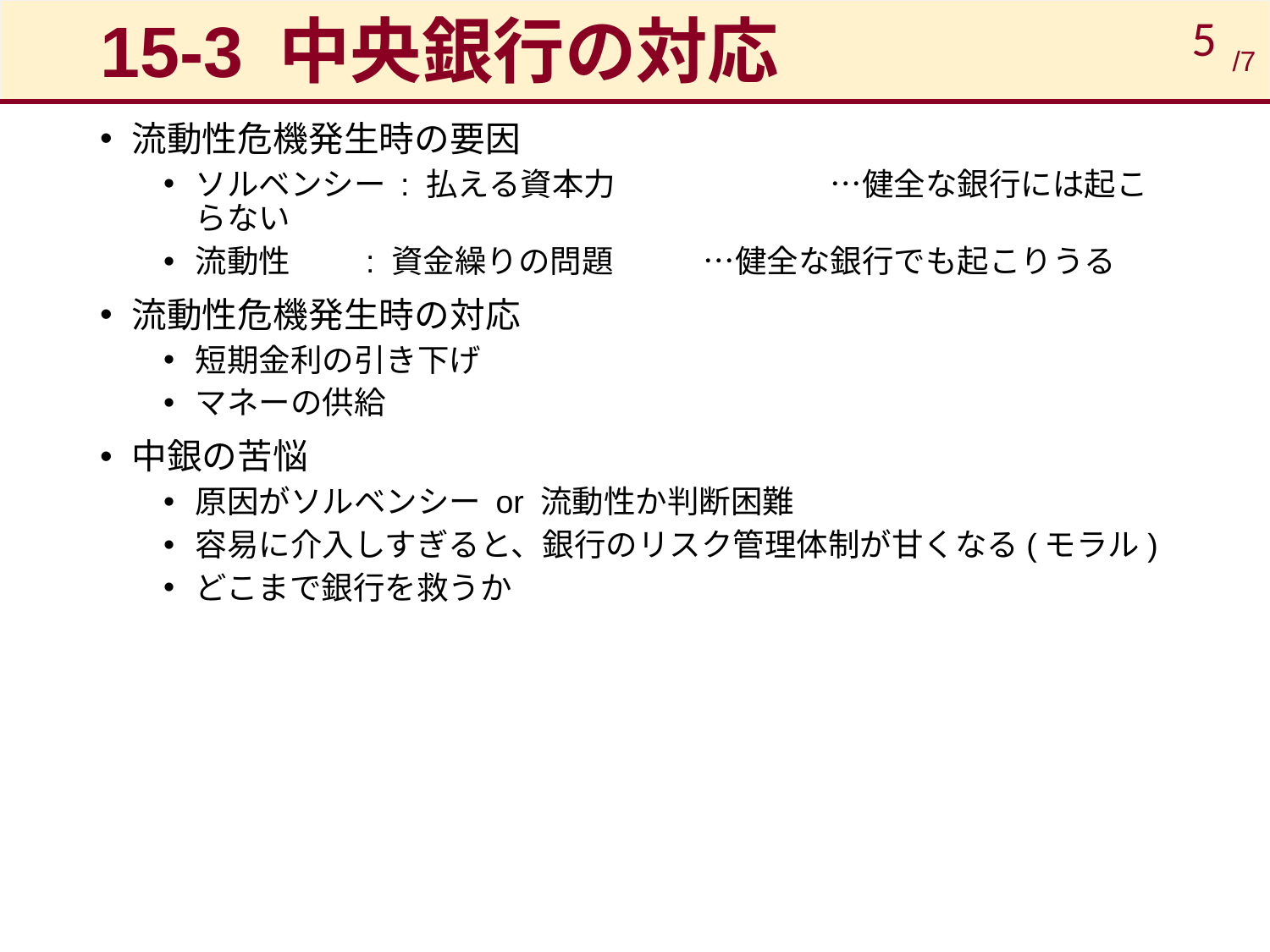

# 15-3 中央銀行の対応
5
/7
流動性危機発生時の要因
ソルベンシー : 払える資本力	 	…健全な銀行には起こらない
流動性	     : 資金繰りの問題	…健全な銀行でも起こりうる
流動性危機発生時の対応
短期金利の引き下げ
マネーの供給
中銀の苦悩
原因がソルベンシー or 流動性か判断困難
容易に介入しすぎると、銀行のリスク管理体制が甘くなる(モラル)
どこまで銀行を救うか